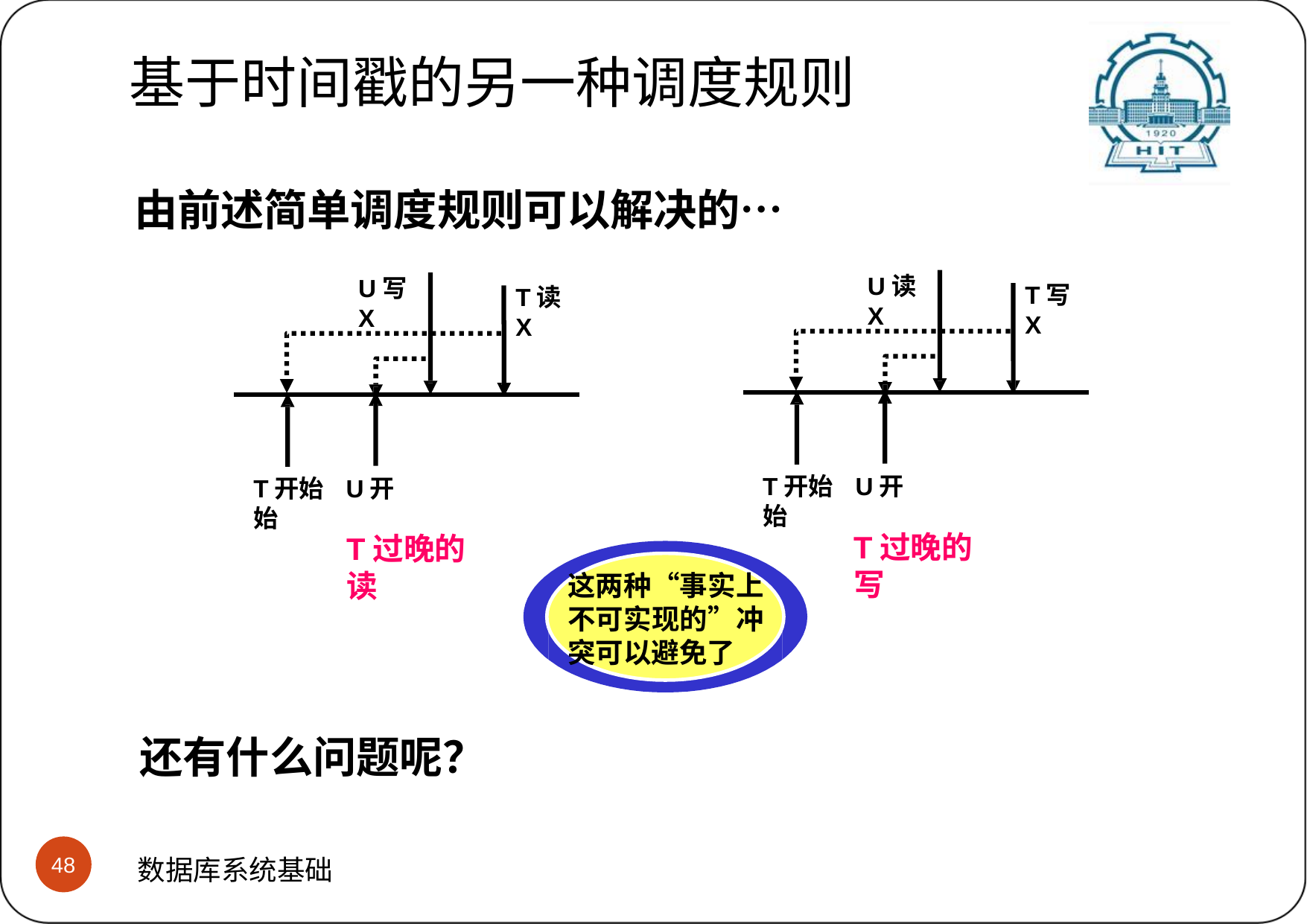

# 基于时间戳的另一种调度规则
由前述简单调度规则可以解决的…

U读X

U写X
T读X

T开始	U开始
T写X

T开始	U开始
T过晚的写
T过晚的读

这两种“事实上 不可实现的”冲 突可以避免了

还有什么问题呢？